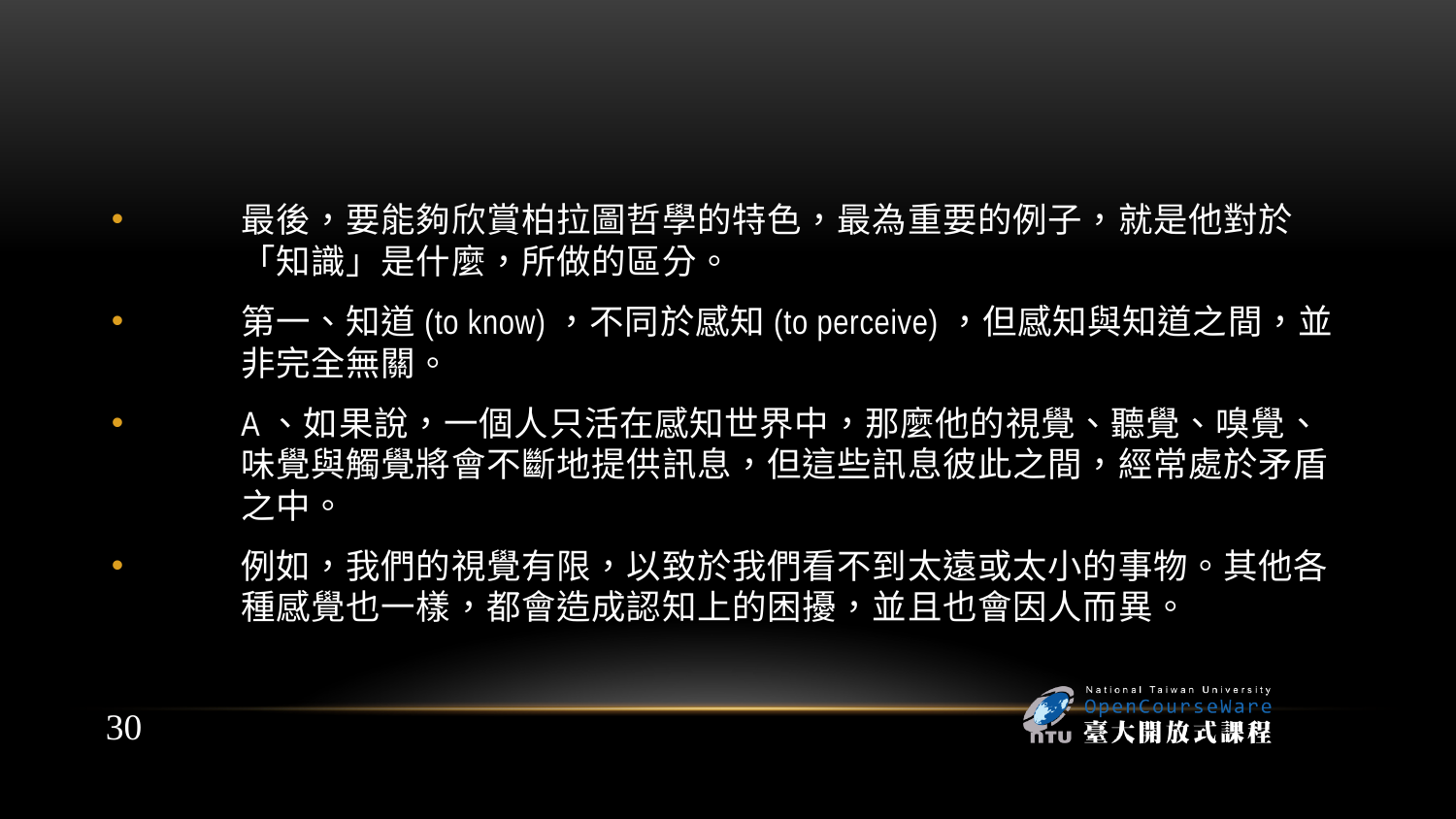

最後，要能夠欣賞柏拉圖哲學的特色，最為重要的例子，就是他對於「知識」是什麼，所做的區分。
第一、知道(to know)，不同於感知(to perceive)，但感知與知道之間，並非完全無關。
A、如果說，一個人只活在感知世界中，那麼他的視覺、聽覺、嗅覺、味覺與觸覺將會不斷地提供訊息，但這些訊息彼此之間，經常處於矛盾之中。
例如，我們的視覺有限，以致於我們看不到太遠或太小的事物。其他各種感覺也一樣，都會造成認知上的困擾，並且也會因人而異。
30